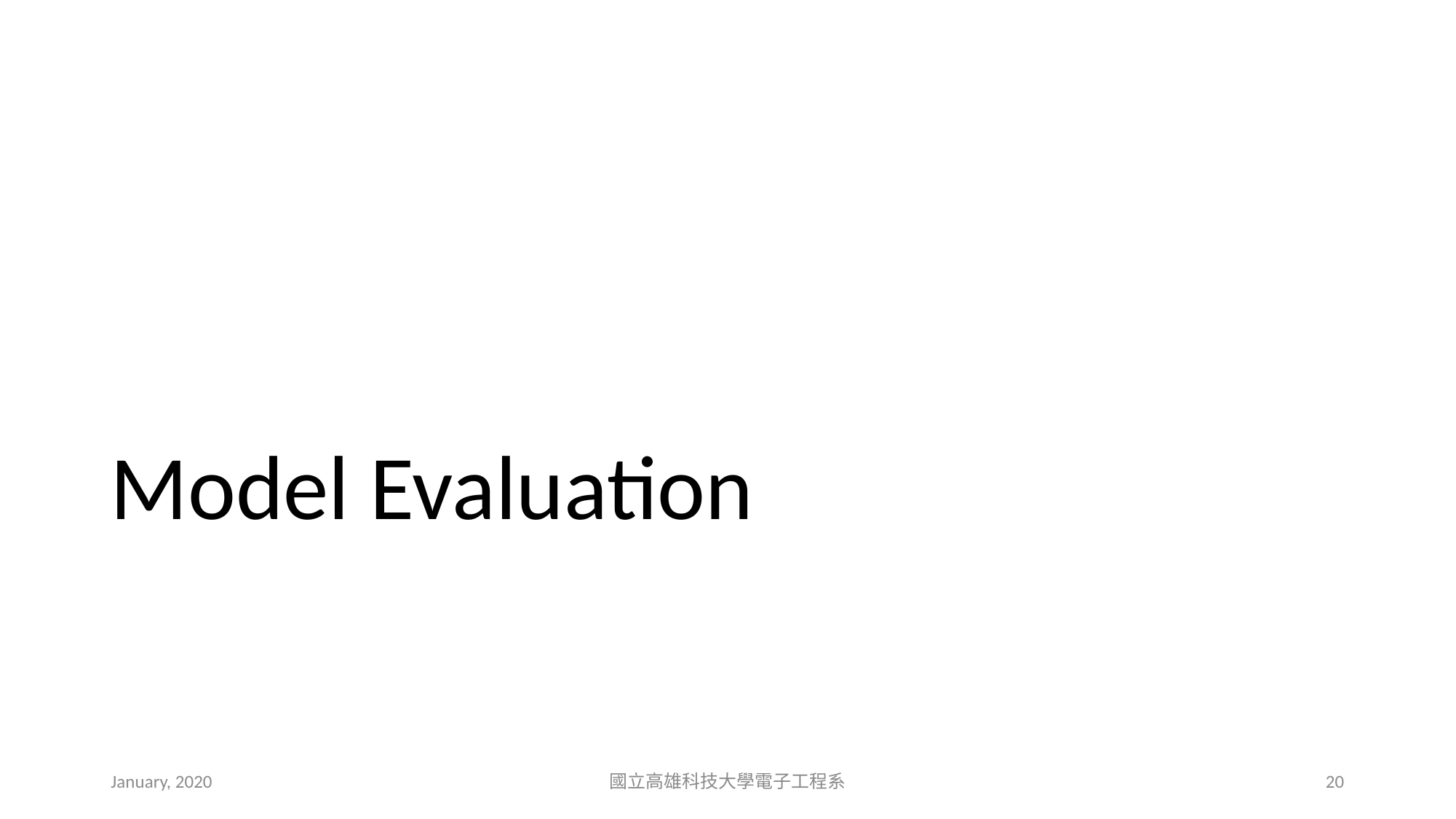

# Model Evaluation

January, 2020
國立高雄科技大學電子工程系
20